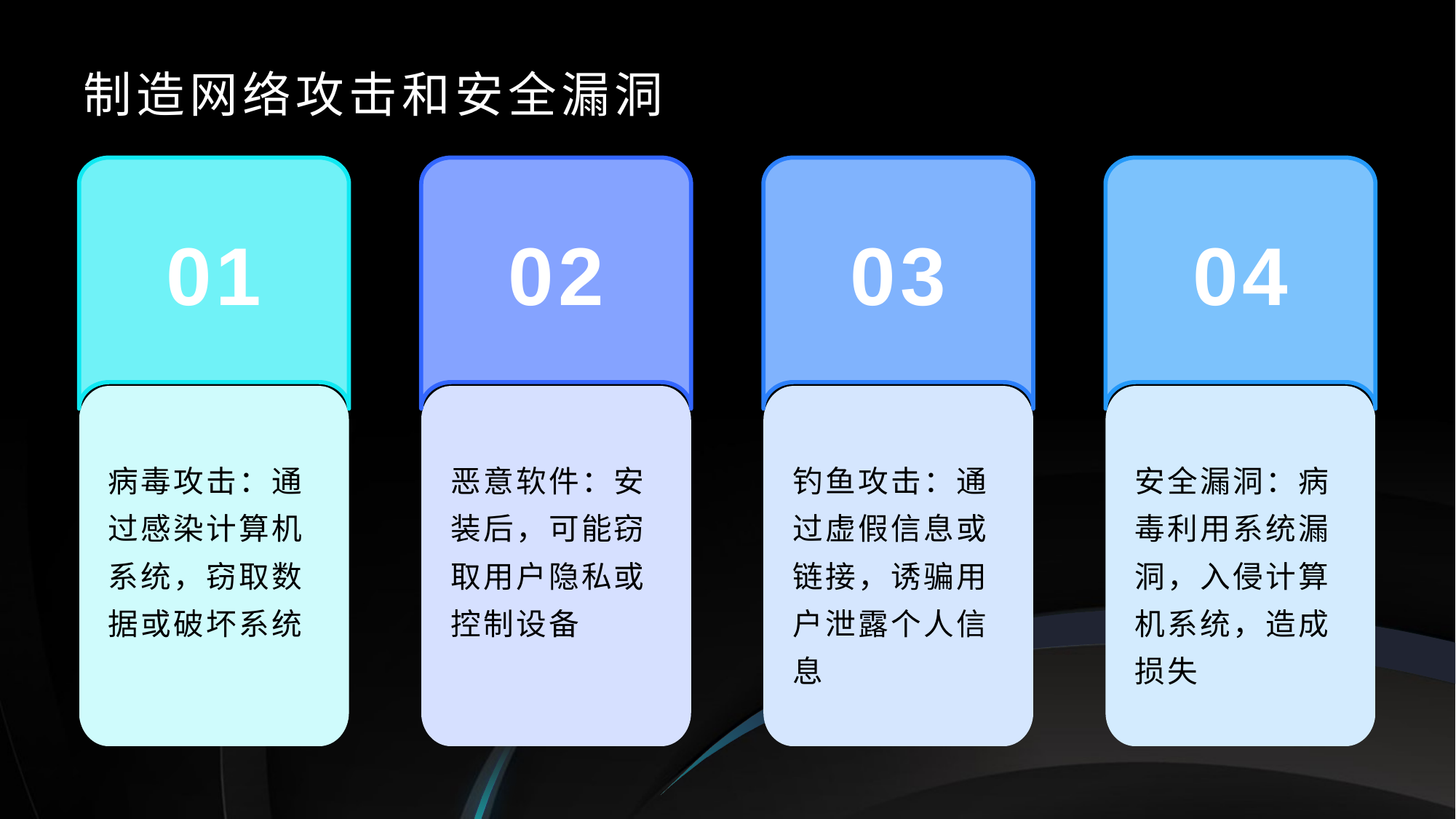

制造网络攻击和安全漏洞

01
02
03
04

病毒攻击：通过感染计算机系统，窃取数据或破坏系统
恶意软件：安装后，可能窃取用户隐私或控制设备
钓鱼攻击：通过虚假信息或链接，诱骗用户泄露个人信息
安全漏洞：病毒利用系统漏洞，入侵计算机系统，造成损失